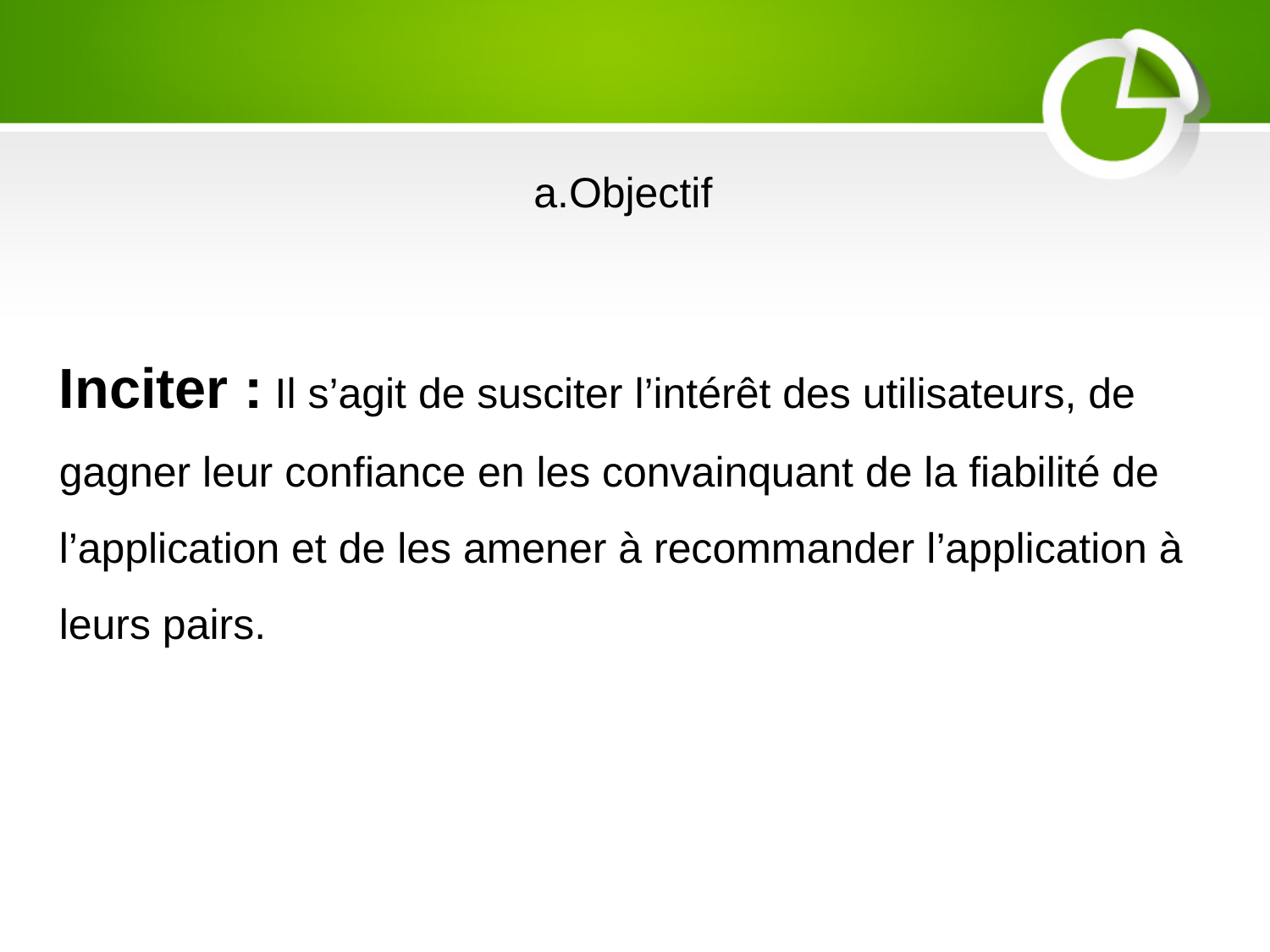

a.Objectif
Inciter : Il s’agit de susciter l’intérêt des utilisateurs, de gagner leur confiance en les convainquant de la fiabilité de l’application et de les amener à recommander l’application à leurs pairs.
内容